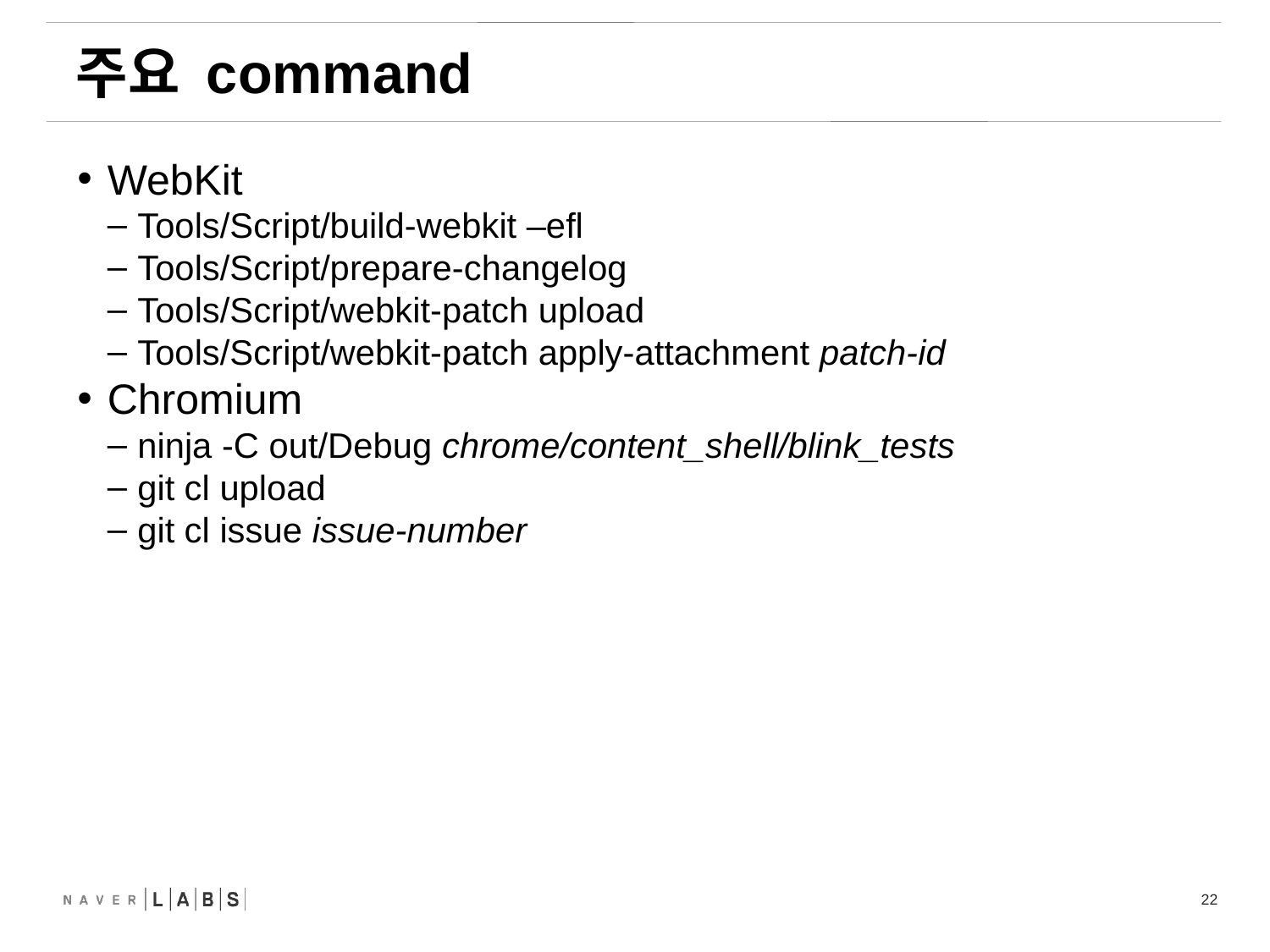

주요 command
WebKit
Tools/Script/build-webkit –efl
Tools/Script/prepare-changelog
Tools/Script/webkit-patch upload
Tools/Script/webkit-patch apply-attachment patch-id
Chromium
ninja -C out/Debug chrome/content_shell/blink_tests
git cl upload
git cl issue issue-number